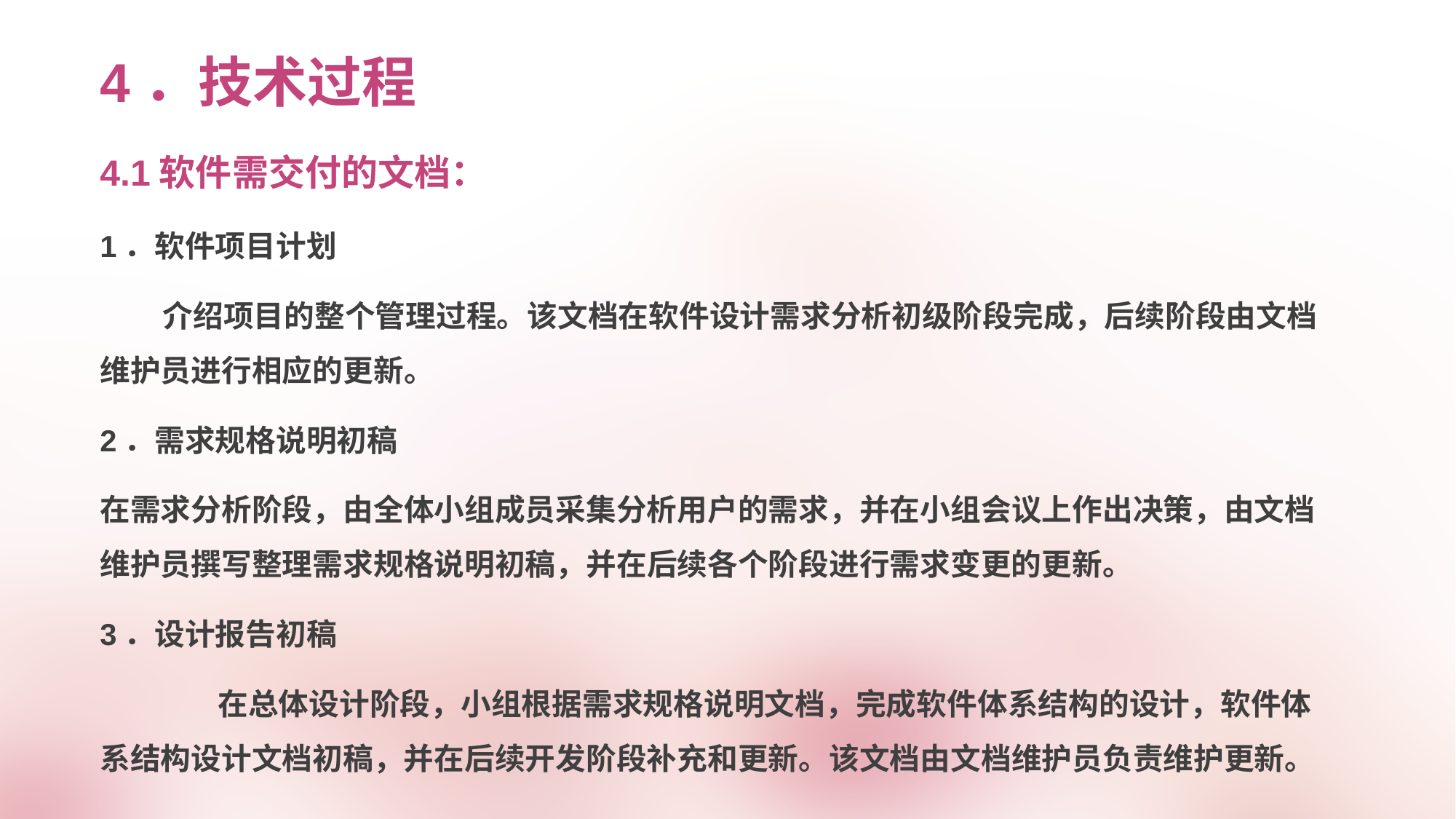

4．技术过程
4.1软件需交付的文档：
1．软件项目计划
        介绍项目的整个管理过程。该文档在软件设计需求分析初级阶段完成，后续阶段由文档维护员进行相应的更新。
2．需求规格说明初稿
在需求分析阶段，由全体小组成员采集分析用户的需求，并在小组会议上作出决策，由文档维护员撰写整理需求规格说明初稿，并在后续各个阶段进行需求变更的更新。
3．设计报告初稿
                在总体设计阶段，小组根据需求规格说明文档，完成软件体系结构的设计，软件体系结构设计文档初稿，并在后续开发阶段补充和更新。该文档由文档维护员负责维护更新。